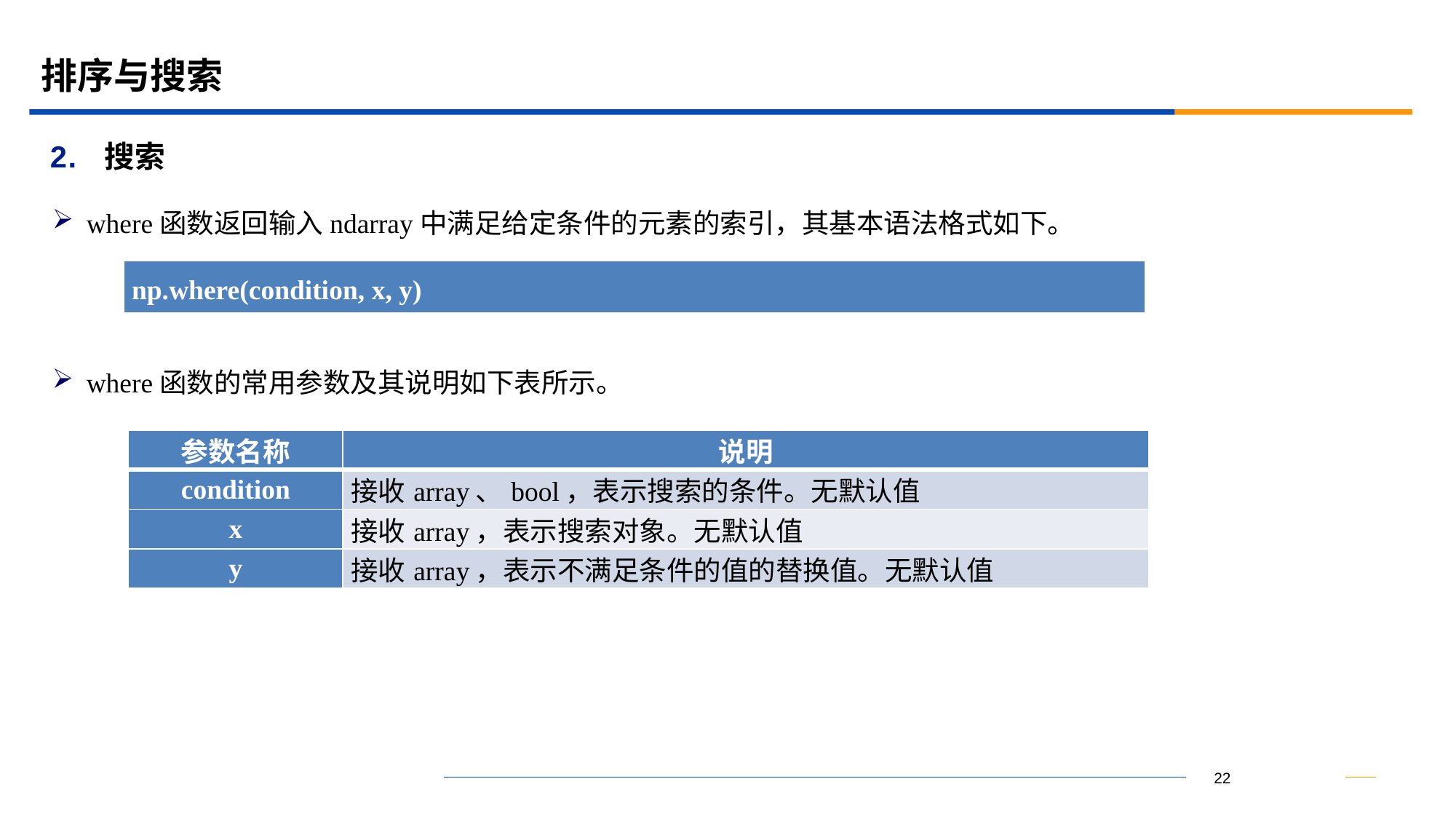

# 排序与搜索
搜索
where函数返回输入ndarray中满足给定条件的元素的索引，其基本语法格式如下。
| np.where(condition, x, y) |
| --- |
where函数的常用参数及其说明如下表所示。
| 参数名称 | 说明 |
| --- | --- |
| condition | 接收array、bool，表示搜索的条件。无默认值 |
| x | 接收array，表示搜索对象。无默认值 |
| y | 接收array，表示不满足条件的值的替换值。无默认值 |